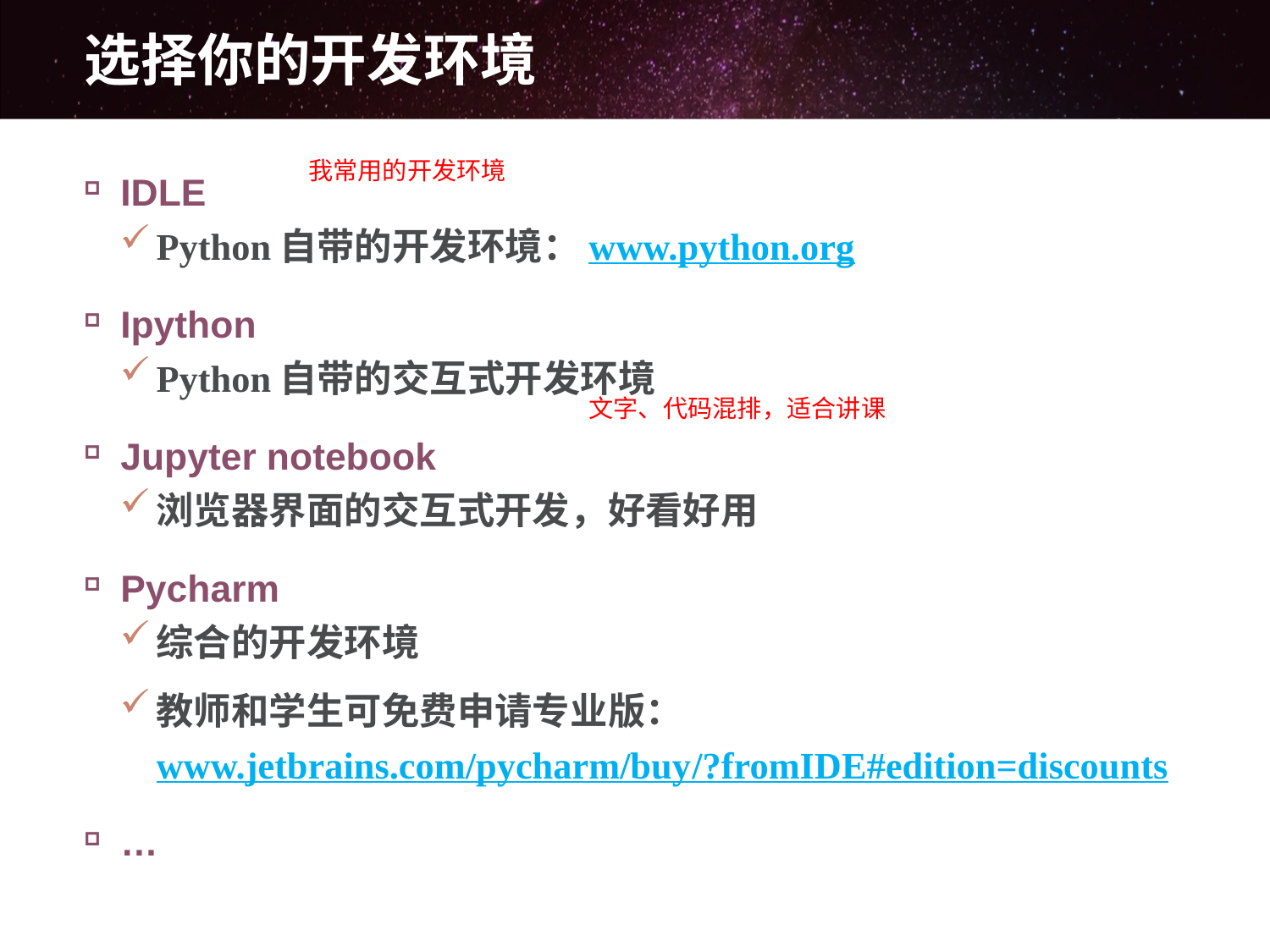

# 选择你的开发环境
我常用的开发环境
IDLE
Python自带的开发环境：www.python.org
Ipython
Python自带的交互式开发环境
Jupyter notebook
浏览器界面的交互式开发，好看好用
Pycharm
综合的开发环境
教师和学生可免费申请专业版：www.jetbrains.com/pycharm/buy/?fromIDE#edition=discounts
…
文字、代码混排，适合讲课